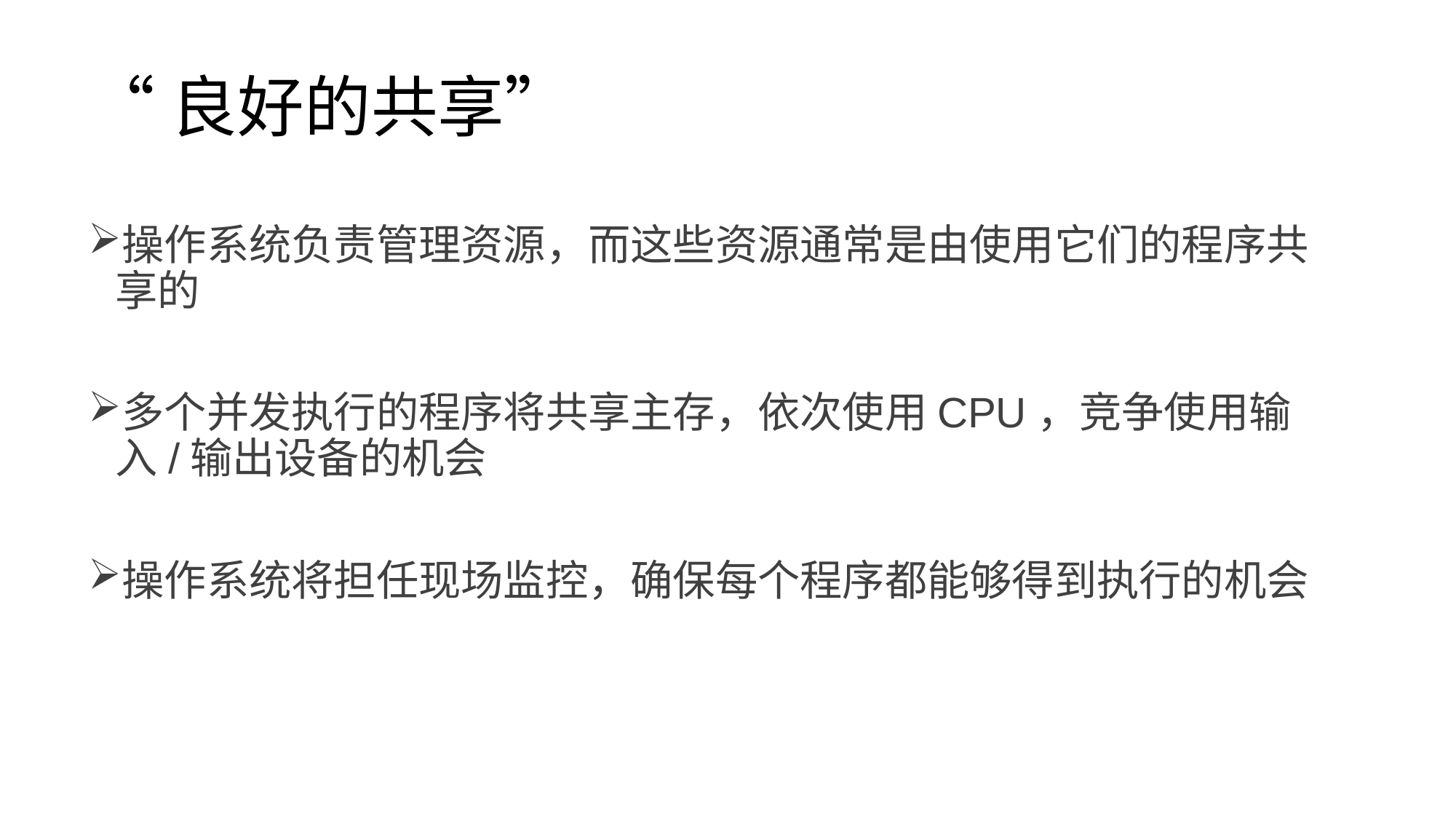

# “良好的共享”
操作系统负责管理资源，而这些资源通常是由使用它们的程序共享的

多个并发执行的程序将共享主存，依次使用CPU，竞争使用输入/输出设备的机会

操作系统将担任现场监控，确保每个程序都能够得到执行的机会